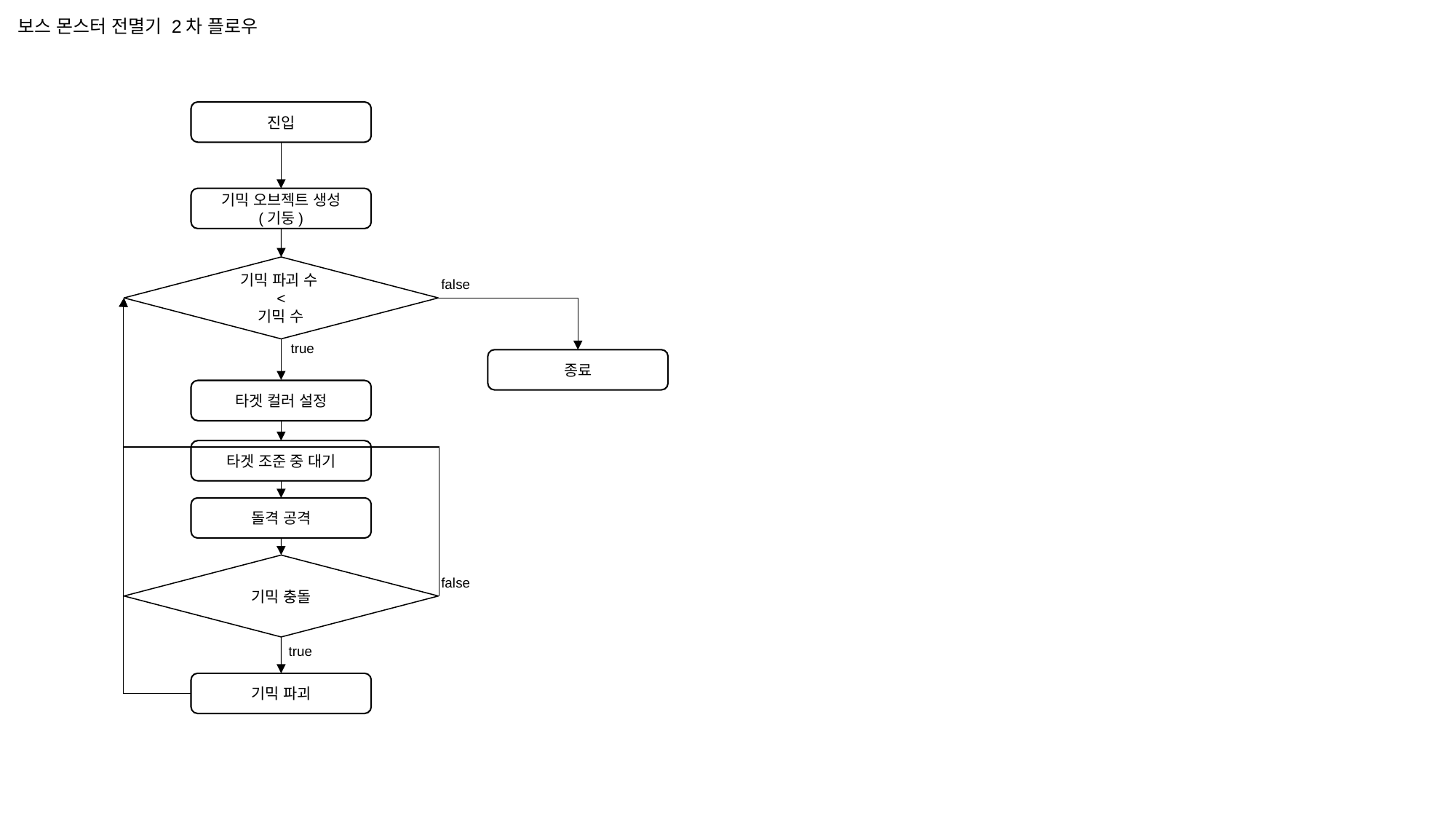

보스 몬스터 전멸기 2차 플로우
진입
기믹 오브젝트 생성
(기둥)
기믹 파괴 수
<
기믹 수
false
true
종료
타겟 컬러 설정
타겟 조준 중 대기
돌격 공격
기믹 충돌
false
true
기믹 파괴